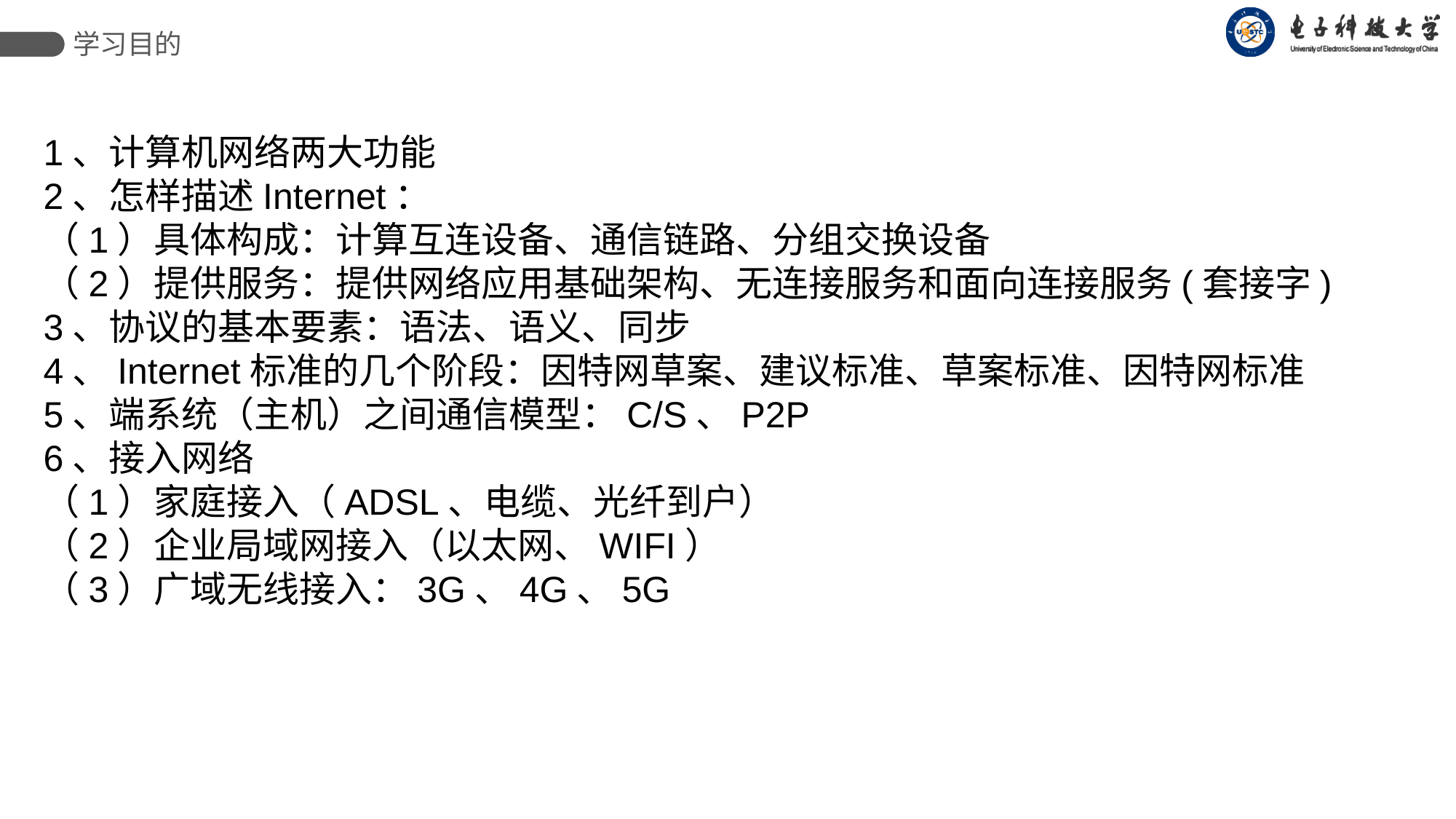

学习目的

1、计算机网络两大功能
2、怎样描述Internet：
（1）具体构成：计算互连设备、通信链路、分组交换设备
（2）提供服务：提供网络应用基础架构、无连接服务和面向连接服务(套接字)
3、协议的基本要素：语法、语义、同步
4、Internet标准的几个阶段：因特网草案、建议标准、草案标准、因特网标准
5、端系统（主机）之间通信模型：C/S、P2P
6、接入网络
（1）家庭接入（ADSL、电缆、光纤到户）
（2）企业局域网接入（以太网、WIFI）
（3）广域无线接入：3G、4G、5G